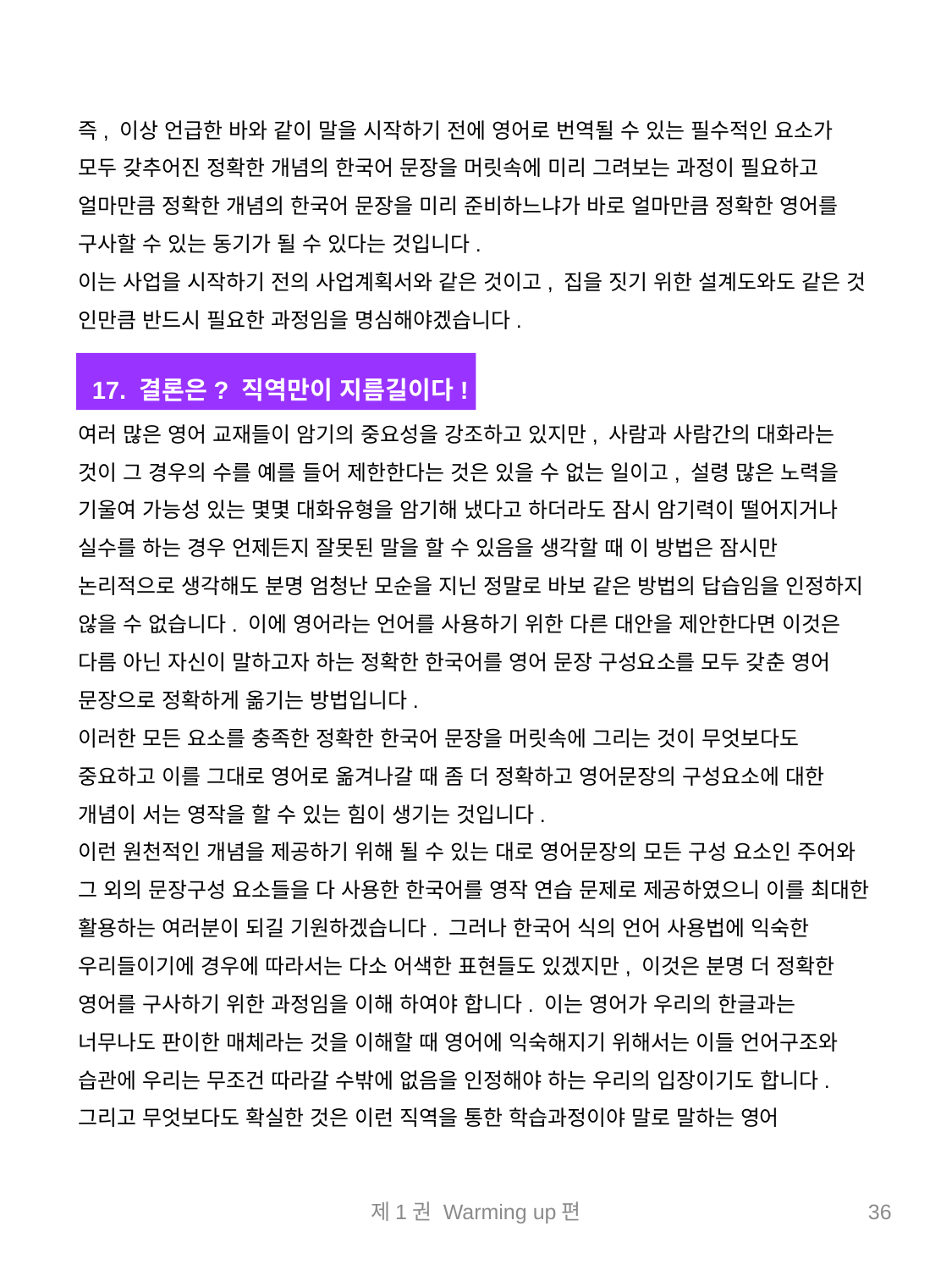

즉, 이상 언급한 바와 같이 말을 시작하기 전에 영어로 번역될 수 있는 필수적인 요소가 모두 갖추어진 정확한 개념의 한국어 문장을 머릿속에 미리 그려보는 과정이 필요하고 얼마만큼 정확한 개념의 한국어 문장을 미리 준비하느냐가 바로 얼마만큼 정확한 영어를 구사할 수 있는 동기가 될 수 있다는 것입니다.
이는 사업을 시작하기 전의 사업계획서와 같은 것이고, 집을 짓기 위한 설계도와도 같은 것 인만큼 반드시 필요한 과정임을 명심해야겠습니다.

여러 많은 영어 교재들이 암기의 중요성을 강조하고 있지만, 사람과 사람간의 대화라는 것이 그 경우의 수를 예를 들어 제한한다는 것은 있을 수 없는 일이고, 설령 많은 노력을 기울여 가능성 있는 몇몇 대화유형을 암기해 냈다고 하더라도 잠시 암기력이 떨어지거나 실수를 하는 경우 언제든지 잘못된 말을 할 수 있음을 생각할 때 이 방법은 잠시만 논리적으로 생각해도 분명 엄청난 모순을 지닌 정말로 바보 같은 방법의 답습임을 인정하지 않을 수 없습니다. 이에 영어라는 언어를 사용하기 위한 다른 대안을 제안한다면 이것은 다름 아닌 자신이 말하고자 하는 정확한 한국어를 영어 문장 구성요소를 모두 갖춘 영어 문장으로 정확하게 옮기는 방법입니다.
이러한 모든 요소를 충족한 정확한 한국어 문장을 머릿속에 그리는 것이 무엇보다도 중요하고 이를 그대로 영어로 옮겨나갈 때 좀 더 정확하고 영어문장의 구성요소에 대한 개념이 서는 영작을 할 수 있는 힘이 생기는 것입니다.
이런 원천적인 개념을 제공하기 위해 될 수 있는 대로 영어문장의 모든 구성 요소인 주어와 그 외의 문장구성 요소들을 다 사용한 한국어를 영작 연습 문제로 제공하였으니 이를 최대한 활용하는 여러분이 되길 기원하겠습니다. 그러나 한국어 식의 언어 사용법에 익숙한 우리들이기에 경우에 따라서는 다소 어색한 표현들도 있겠지만, 이것은 분명 더 정확한 영어를 구사하기 위한 과정임을 이해 하여야 합니다. 이는 영어가 우리의 한글과는 너무나도 판이한 매체라는 것을 이해할 때 영어에 익숙해지기 위해서는 이들 언어구조와 습관에 우리는 무조건 따라갈 수밖에 없음을 인정해야 하는 우리의 입장이기도 합니다.
그리고 무엇보다도 확실한 것은 이런 직역을 통한 학습과정이야 말로 말하는 영어

17. 결론은? 직역만이 지름길이다!
제1권 Warming up편
36